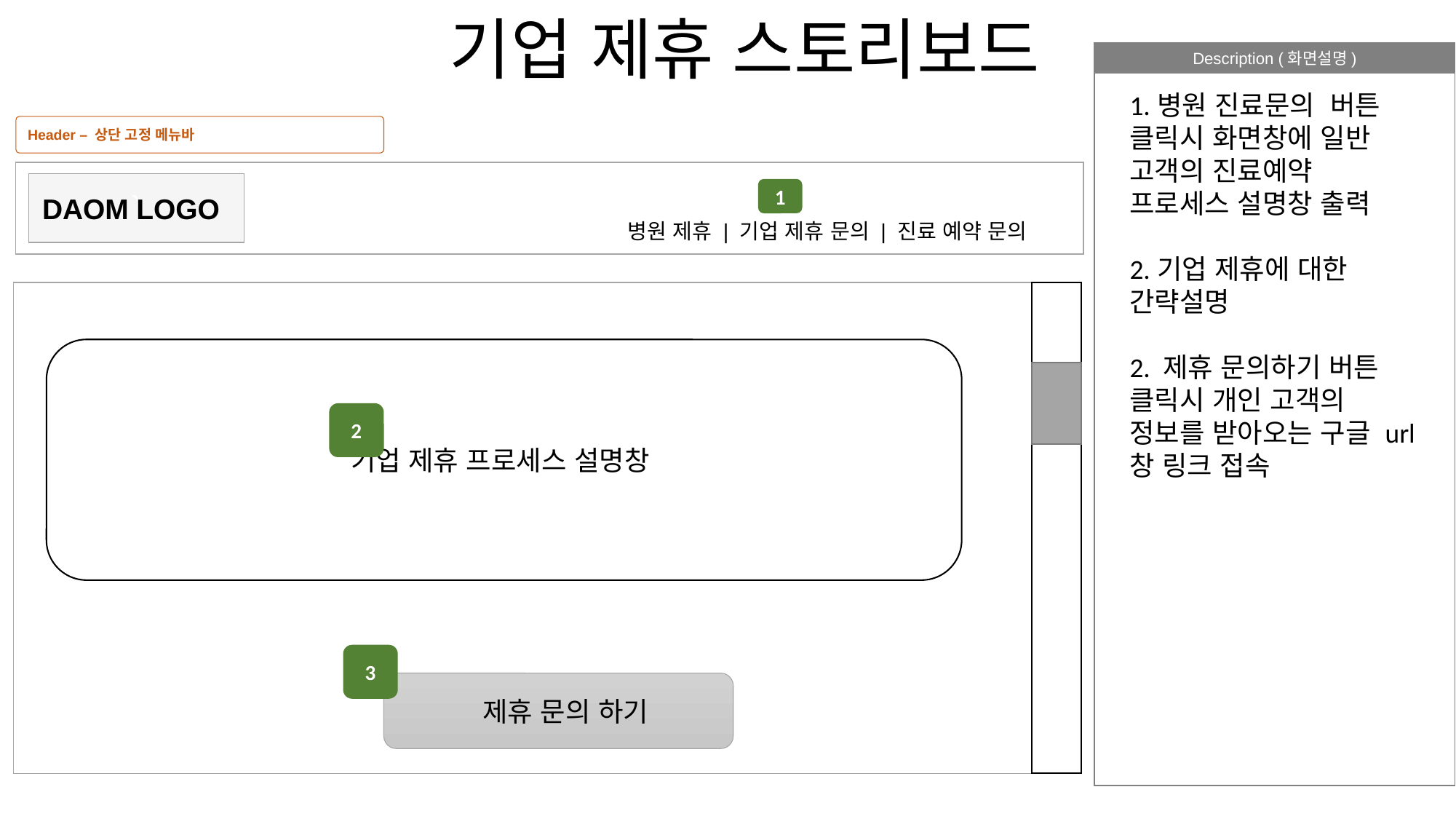

기업 제휴 스토리보드

Description (화면설명)

1.병원 진료문의  버튼 클릭시 화면창에 일반 고객의 진료예약 프로세스 설명창 출력

2.기업 제휴에 대한 간략설명

2. 제휴 문의하기 버튼 클릭시 개인 고객의 정보를 받아오는 구글 url창 링크 접속
Header – 상단 고정 메뉴바

`
`
1
DAOM LOGO
병원 제휴 | 기업 제휴 문의 | 진료 예약 문의

기업 제휴 프로세스 설명창

2
3
 제휴 문의 하기